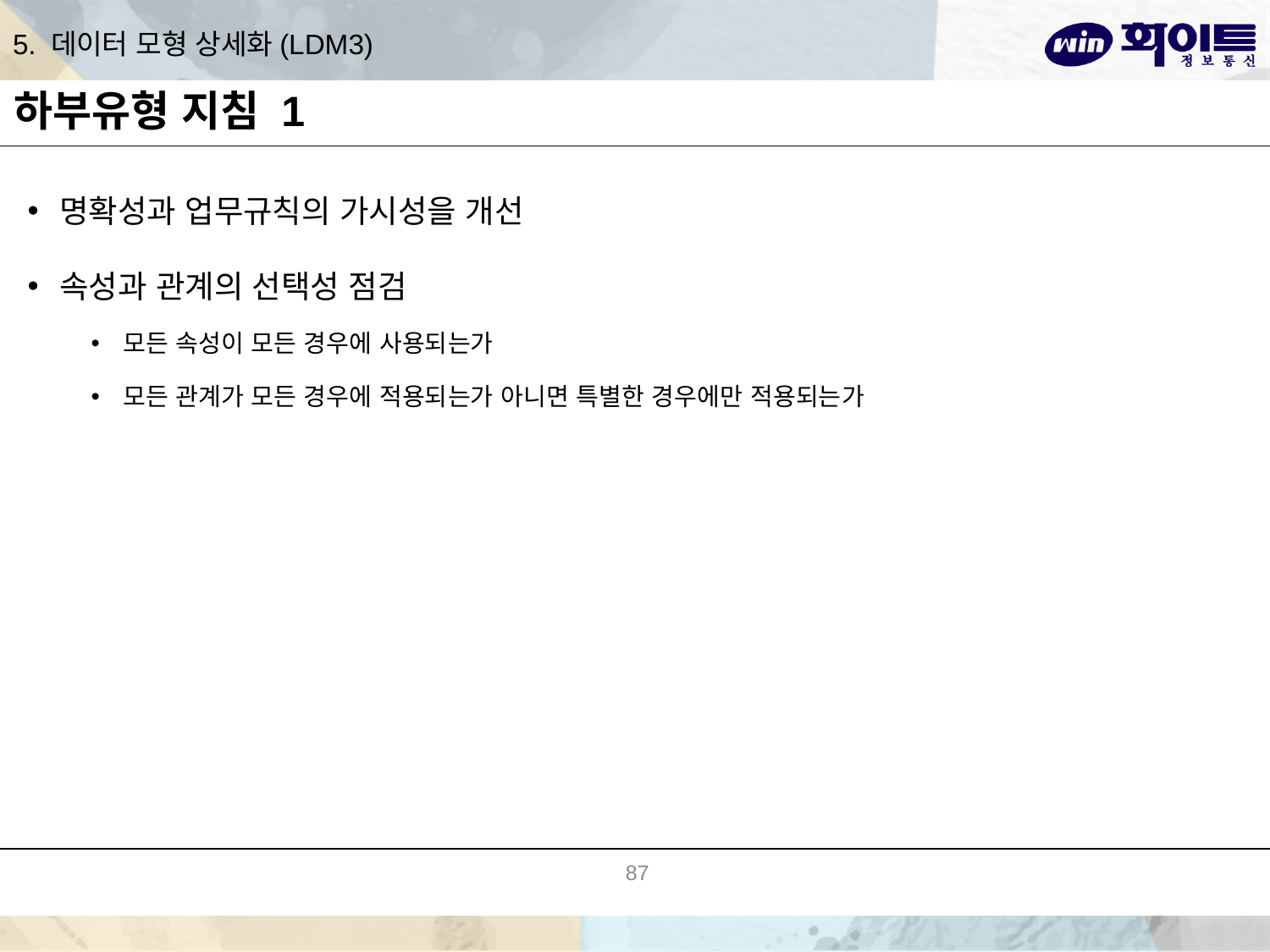

# 5. 데이터 모형 상세화(LDM3)
하부유형 지침 1
명확성과 업무규칙의 가시성을 개선
속성과 관계의 선택성 점검
모든 속성이 모든 경우에 사용되는가
모든 관계가 모든 경우에 적용되는가 아니면 특별한 경우에만 적용되는가
87